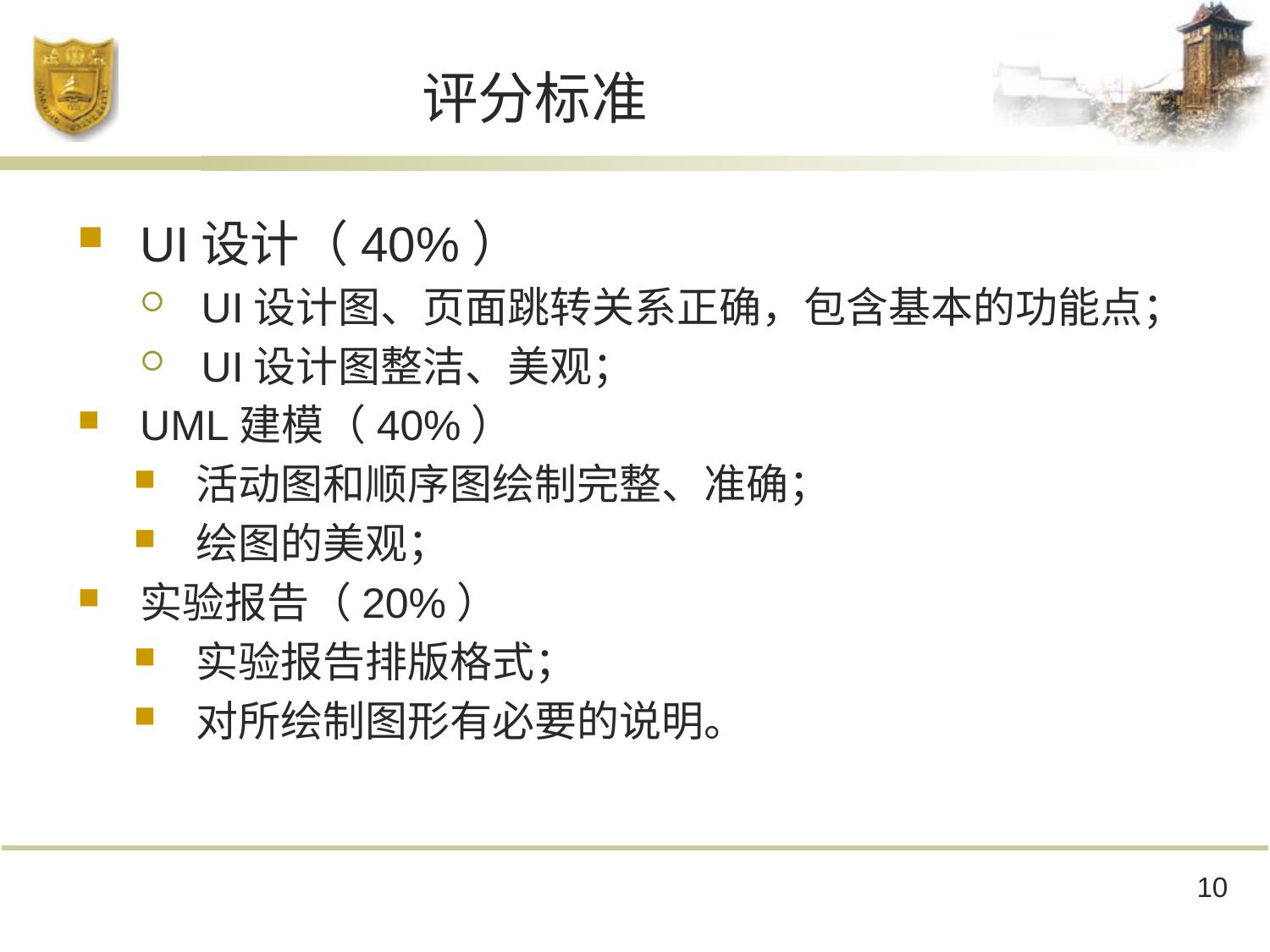

# 评分标准
UI设计（40%）
UI设计图、页面跳转关系正确，包含基本的功能点；
UI设计图整洁、美观；
UML建模（40%）
活动图和顺序图绘制完整、准确；
绘图的美观；
实验报告（20%）
实验报告排版格式；
对所绘制图形有必要的说明。

10